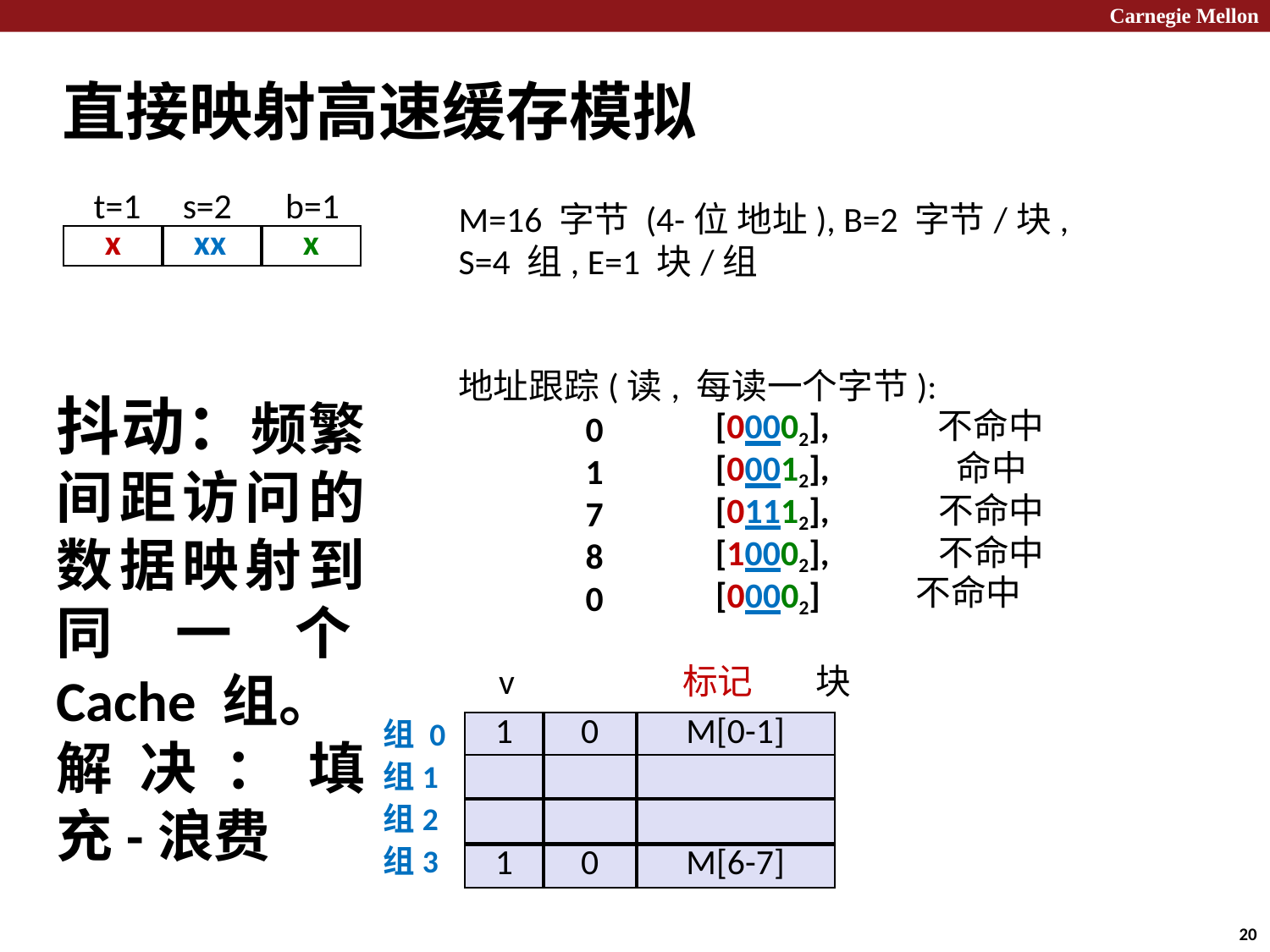

Carnegie Mellon
# 直接映射高速缓存模拟
t=1	s=2	b=1
M=16 字节 (4-位 地址), B=2 字节/块,  S=4 组, E=1 块/组
| x | xx | x |
| --- | --- | --- |
地址跟踪(读, 每读一个字节):
不命中
命中
不命中
不命中
不命中

v	标记	块
组 0
组1
组2
组3
抖动：频繁间距访问的数据映射到同一个Cache 组。
解决：填充-浪费
| 0 | [00002], |
| --- | --- |
| 1 | [00012], |
| 7 | [01112], |
| 8 | [10002], |
| 0 | [00002] |
| 1 | 0 | M[0-1] |
| --- | --- | --- |
|  |  |  |
|  |  |  |
| 1 | 0 | M[6-7] |
0
1
1
?
0
1
?
M[0-1]
M[8-9]
20